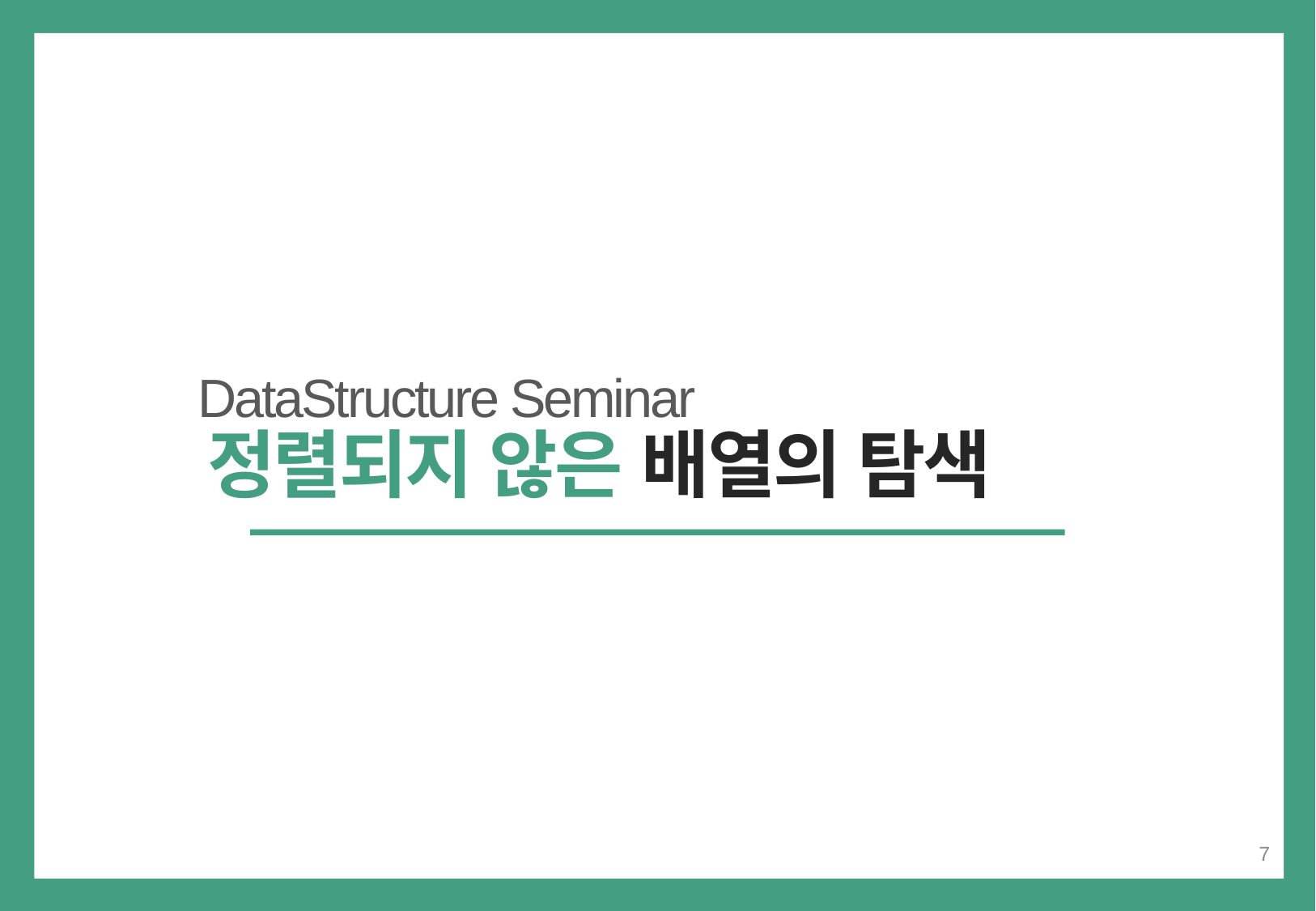

DataStructure Seminar
정렬되지 않은 배열의 탐색

7